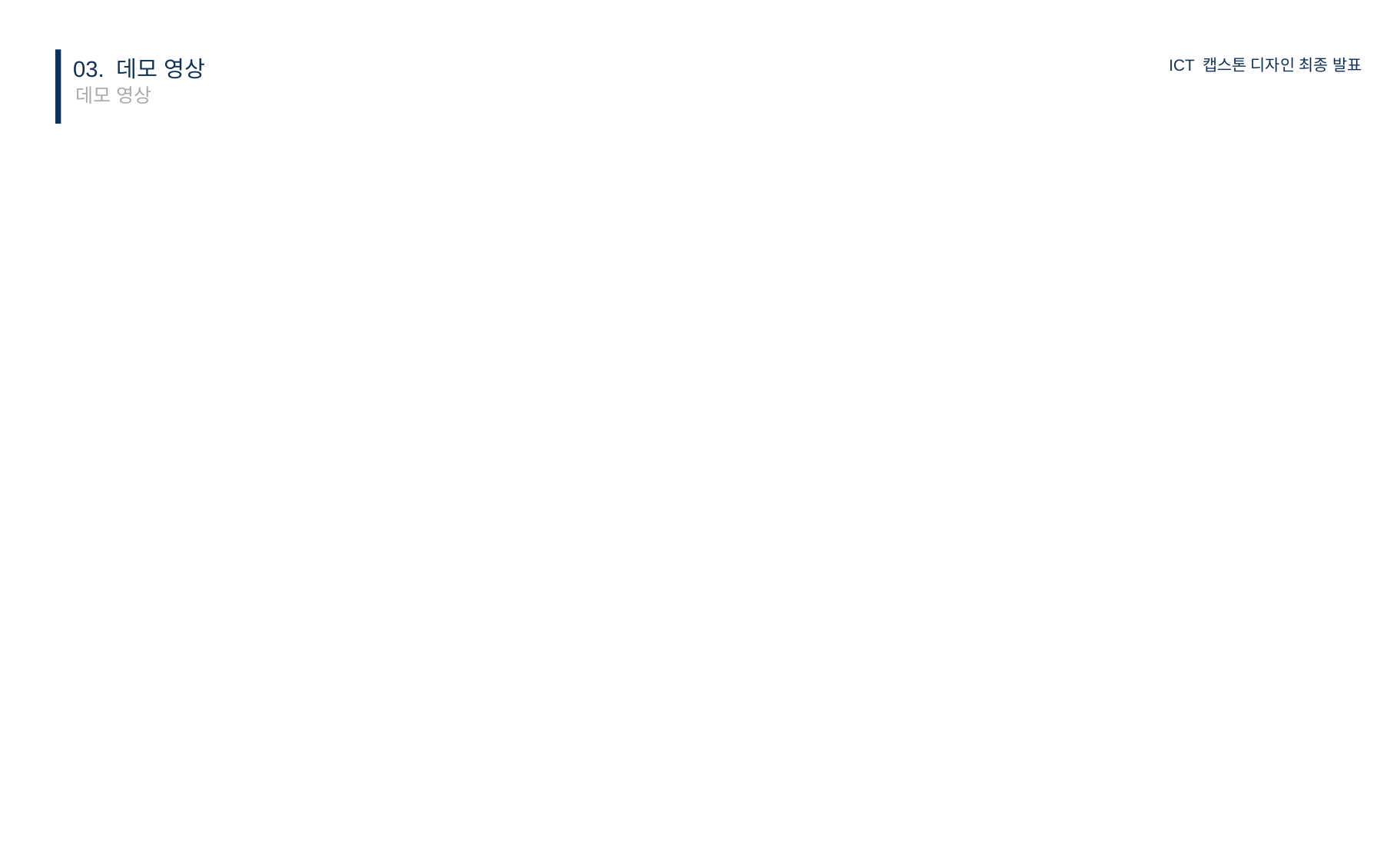

03. 데모 영상
ICT 캡스톤 디자인 최종 발표
데모 영상